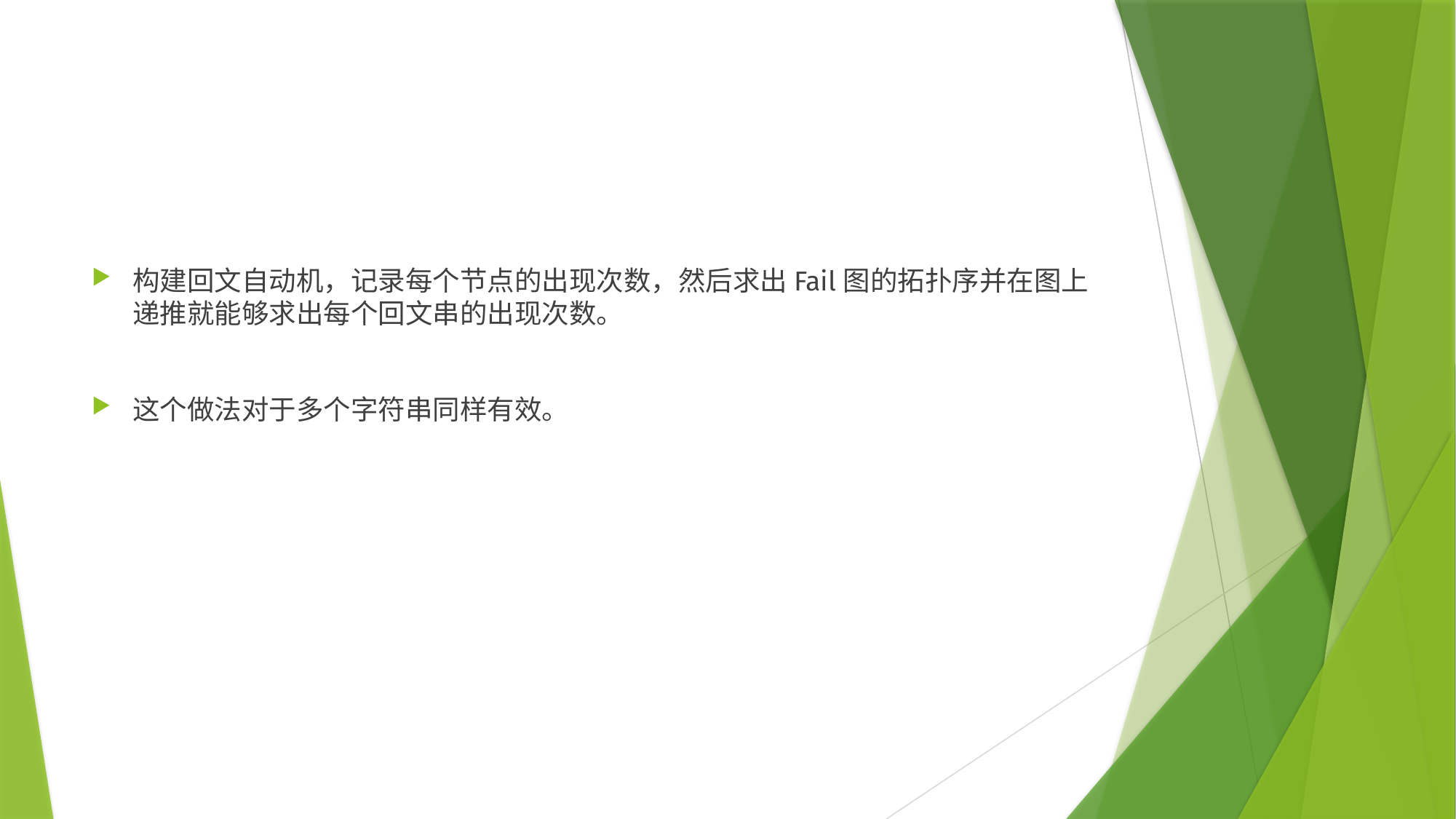

#
构建回文自动机，记录每个节点的出现次数，然后求出Fail图的拓扑序并在图上递推就能够求出每个回文串的出现次数。

这个做法对于多个字符串同样有效。